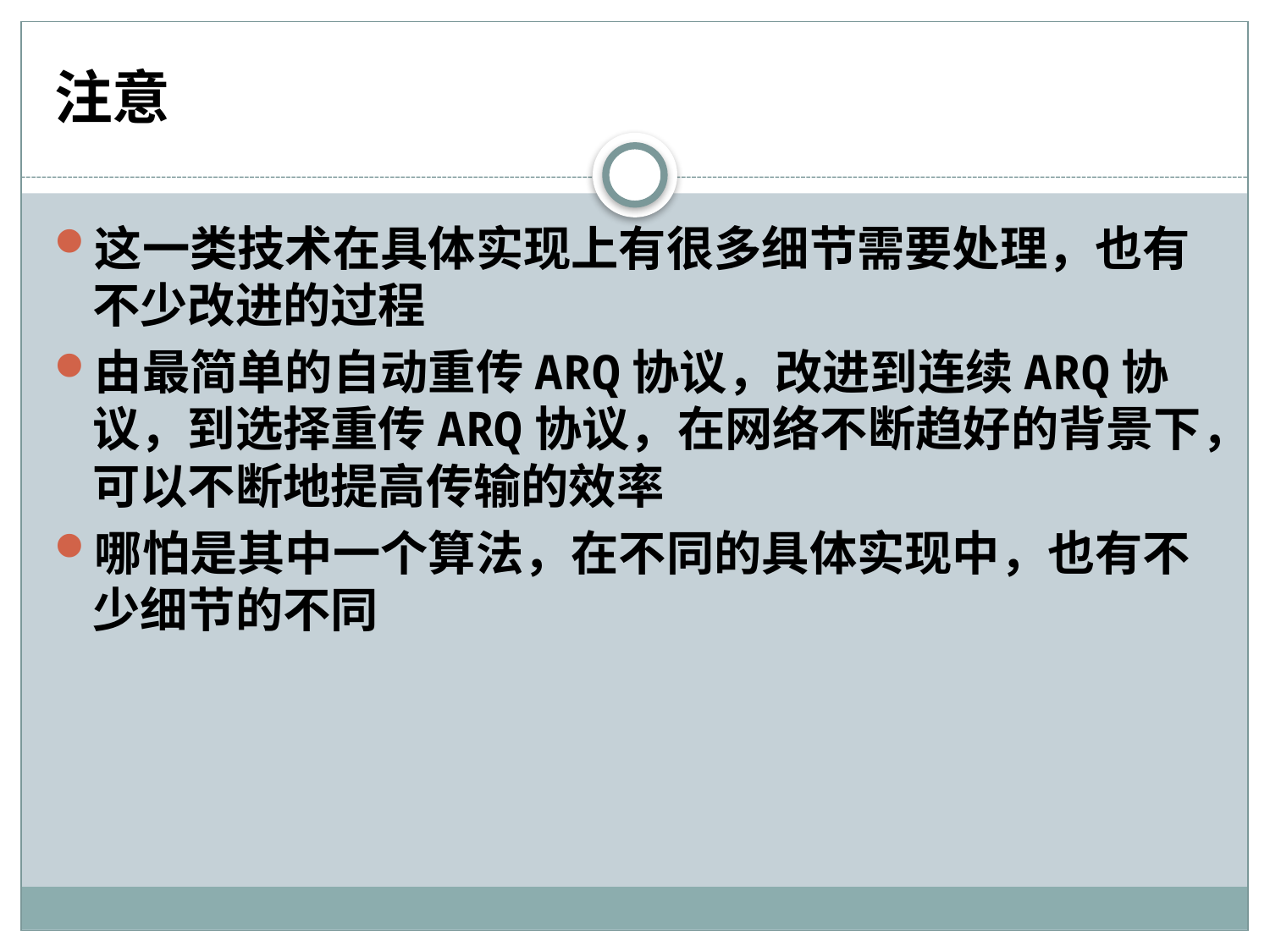

# 注意
这一类技术在具体实现上有很多细节需要处理，也有不少改进的过程
由最简单的自动重传ARQ协议，改进到连续ARQ协议，到选择重传ARQ协议，在网络不断趋好的背景下，可以不断地提高传输的效率
哪怕是其中一个算法，在不同的具体实现中，也有不少细节的不同